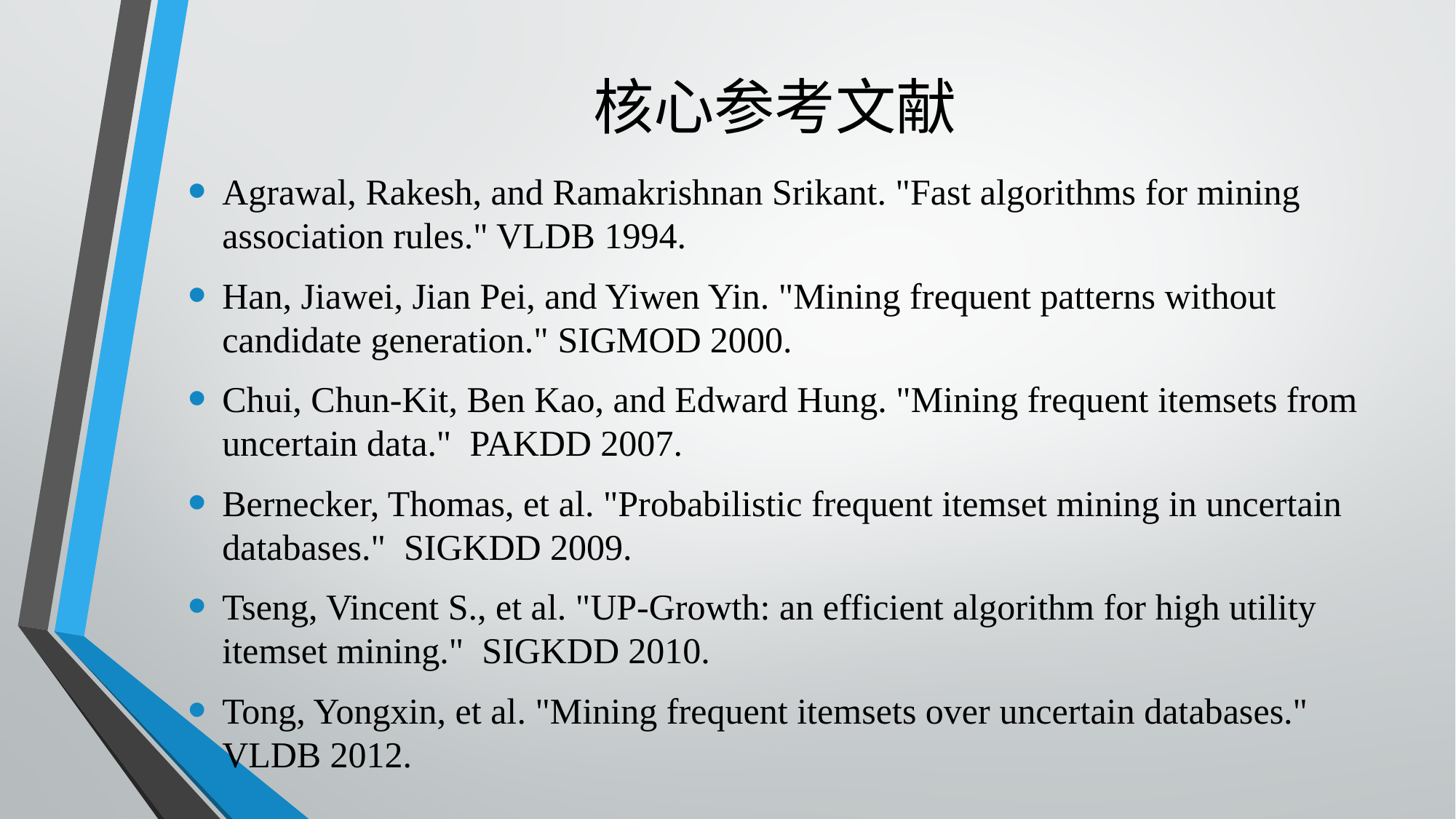

# 核心参考文献
Agrawal, Rakesh, and Ramakrishnan Srikant. "Fast algorithms for mining association rules." VLDB 1994.
Han, Jiawei, Jian Pei, and Yiwen Yin. "Mining frequent patterns without candidate generation." SIGMOD 2000.
Chui, Chun-Kit, Ben Kao, and Edward Hung. "Mining frequent itemsets from uncertain data."  PAKDD 2007.
Bernecker, Thomas, et al. "Probabilistic frequent itemset mining in uncertain databases."  SIGKDD 2009.
Tseng, Vincent S., et al. "UP-Growth: an efficient algorithm for high utility itemset mining."  SIGKDD 2010.
Tong, Yongxin, et al. "Mining frequent itemsets over uncertain databases."  VLDB 2012.